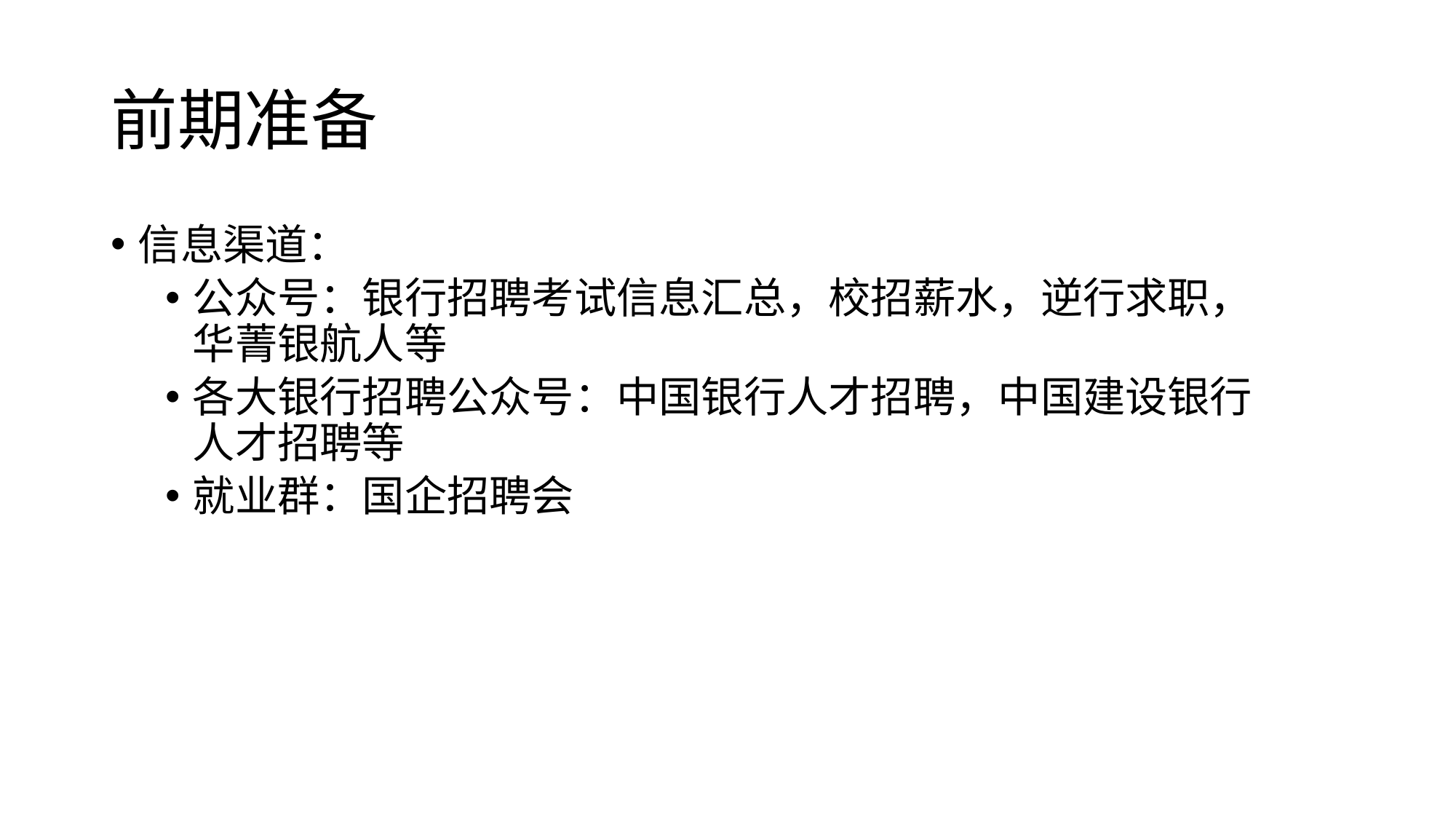

# 前期准备
信息渠道：
公众号：银行招聘考试信息汇总，校招薪水，逆行求职，华菁银航人等
各大银行招聘公众号：中国银行人才招聘，中国建设银行人才招聘等
就业群：国企招聘会